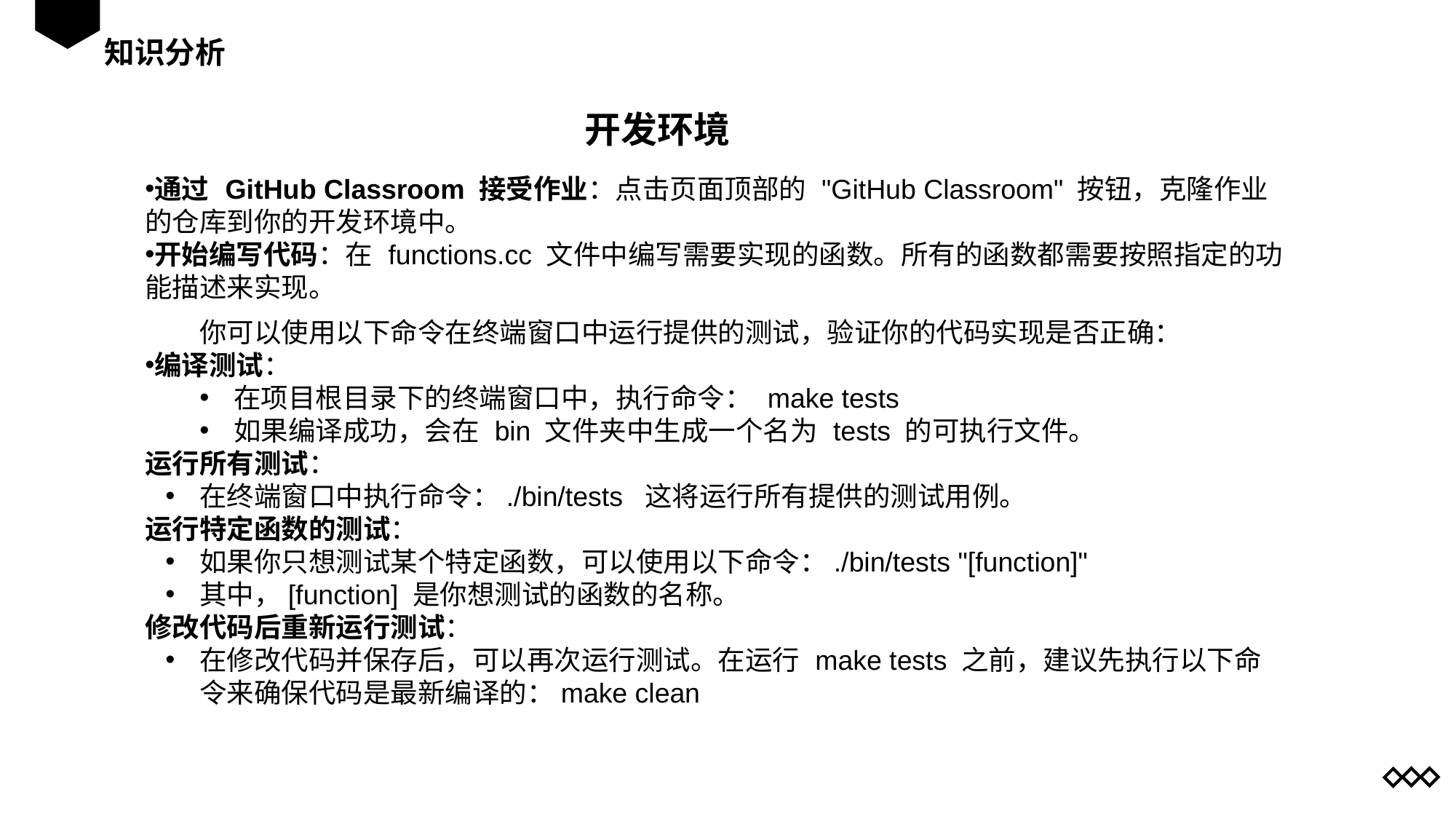

知识分析
开发环境
通过 GitHub Classroom 接受作业：点击页面顶部的 "GitHub Classroom" 按钮，克隆作业的仓库到你的开发环境中。
开始编写代码：在 functions.cc 文件中编写需要实现的函数。所有的函数都需要按照指定的功能描述来实现。
你可以使用以下命令在终端窗口中运行提供的测试，验证你的代码实现是否正确：
编译测试：
在项目根目录下的终端窗口中，执行命令： make tests
如果编译成功，会在 bin 文件夹中生成一个名为 tests 的可执行文件。
运行所有测试：
在终端窗口中执行命令：./bin/tests  这将运行所有提供的测试用例。
运行特定函数的测试：
如果你只想测试某个特定函数，可以使用以下命令：./bin/tests "[function]"
其中，[function] 是你想测试的函数的名称。
修改代码后重新运行测试：
在修改代码并保存后，可以再次运行测试。在运行 make tests 之前，建议先执行以下命令来确保代码是最新编译的：make clean